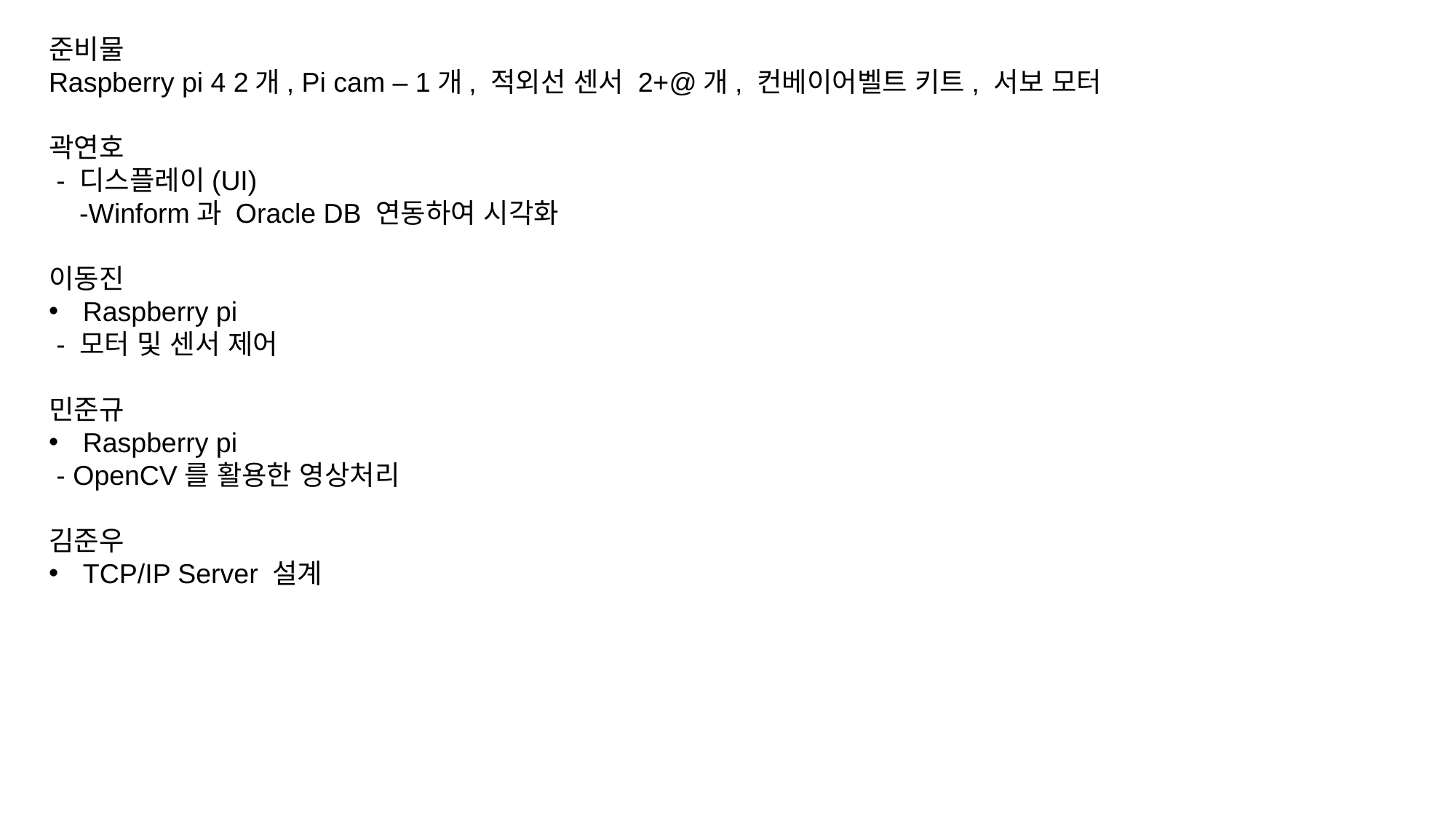

준비물
Raspberry pi 4 2개, Pi cam – 1개, 적외선 센서 2+@개, 컨베이어벨트 키트, 서보 모터

곽연호
 - 디스플레이(UI)
    -Winform과 Oracle DB 연동하여 시각화

이동진
Raspberry pi
 - 모터 및 센서 제어

민준규
Raspberry pi
 - OpenCV를 활용한 영상처리

김준우
TCP/IP Server 설계